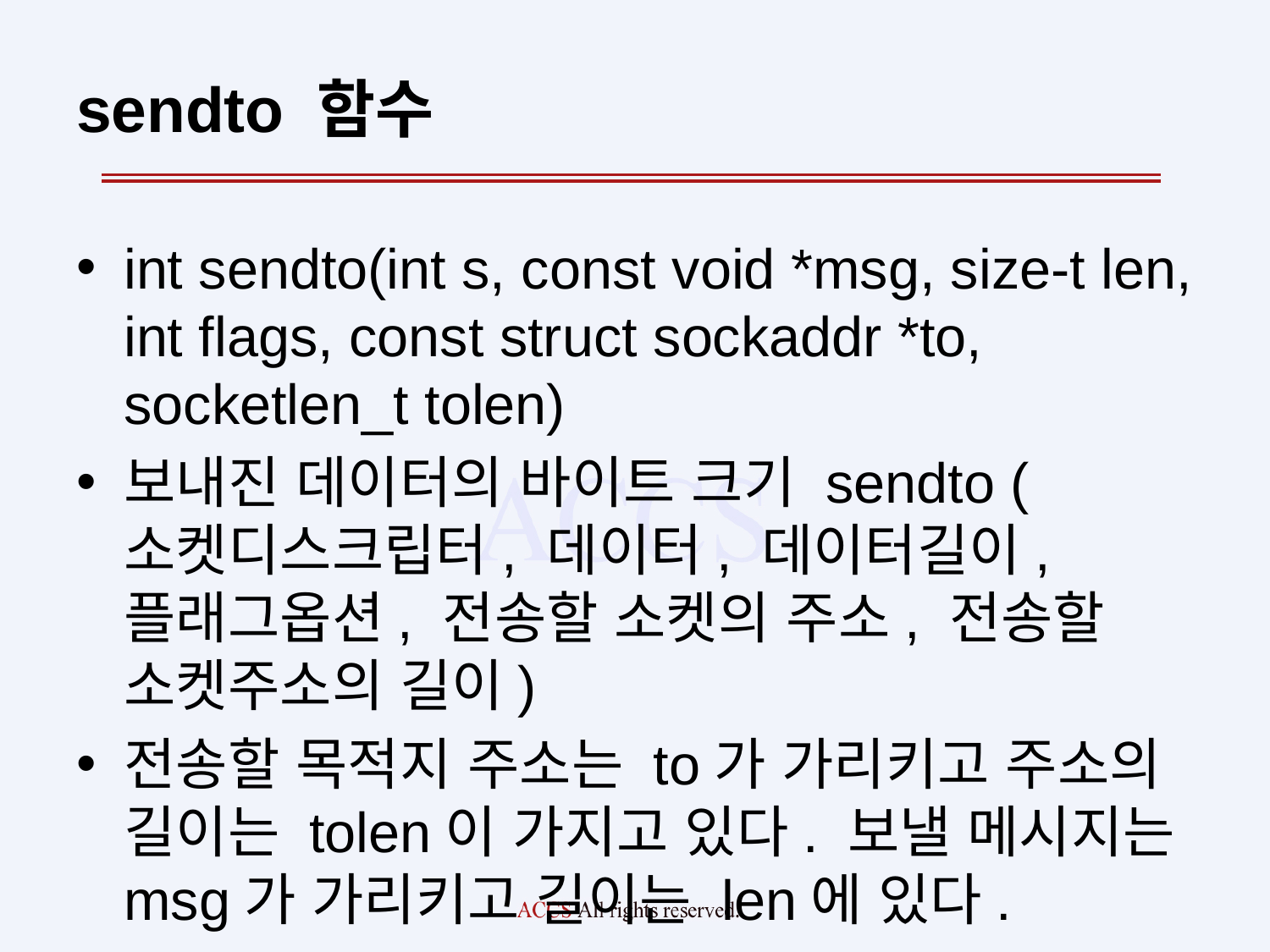

# sendto 함수
int sendto(int s, const void *msg, size-t len, int flags, const struct sockaddr *to, socketlen_t tolen)
보내진 데이터의 바이트 크기 sendto (소켓디스크립터, 데이터, 데이터길이, 플래그옵션, 전송할 소켓의 주소, 전송할 소켓주소의 길이)
전송할 목적지 주소는 to가 가리키고 주소의 길이는 tolen이 가지고 있다. 보낼 메시지는 msg가 가리키고 길이는 len에 있다.
메시지 전송방식
블록킹모드 – 메시지가 전송 버퍼보다 크면 전송불허
비 블록킹모드 – 메시지가 버퍼에 맞지 않으면 ‘eagain’ 메시지 반환
실습에서는 블로킹 모드만 사용